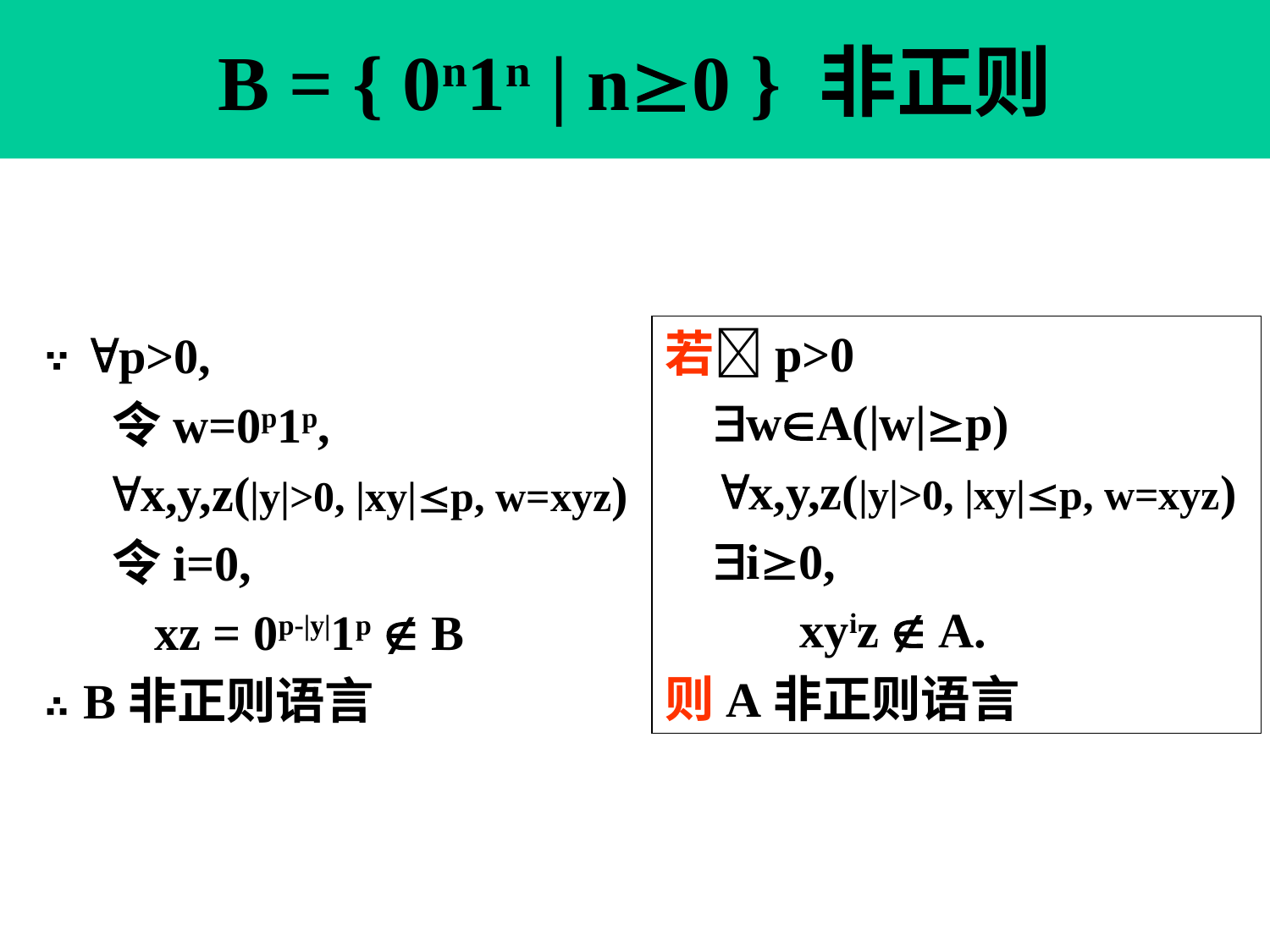

# B = { 0n1n | n≥0 } 非正则
若∀p>0
    ∃w∈A(|w|≥p)
    ∀x,y,z(|y|>0, |xy|≤p, w=xyz)
    ∃i≥0,
           xyiz ∉ A.
则A非正则语言
∵ ∀p>0,
     令w=0p1p,
     ∀x,y,z(|y|>0, |xy|≤p, w=xyz)
     令i=0,
         xz = 0p-|y|1p ∉ B
∴ B非正则语言